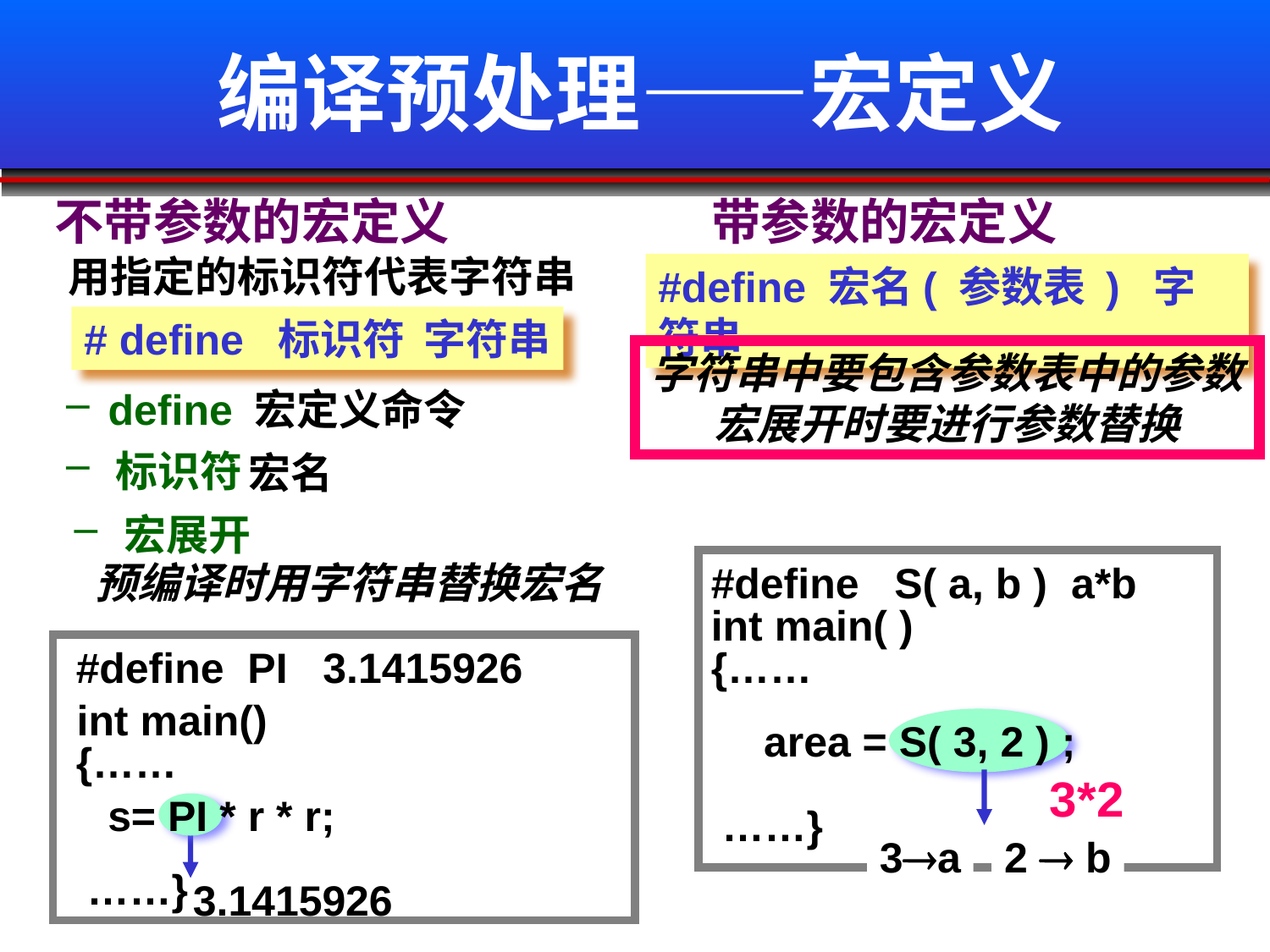

# 编译预处理——宏定义
 不带参数的宏定义
  带参数的宏定义
用指定的标识符代表字符串
#define 宏名( 参数表 )  字符串
# define  标识符  字符串
字符串中要包含参数表中的参数
宏展开时要进行参数替换
 define
宏定义命令
 标识符
宏名
 宏展开
预编译时用字符串替换宏名

#define   S( a, b )  a*b
int main( )

#define  PI   3.1415926
{……
int main()
area = S( 3, 2 ) ;

{……
3*2
s= PI * r * r;

……}
3→a
2 → b
……}
3.1415926